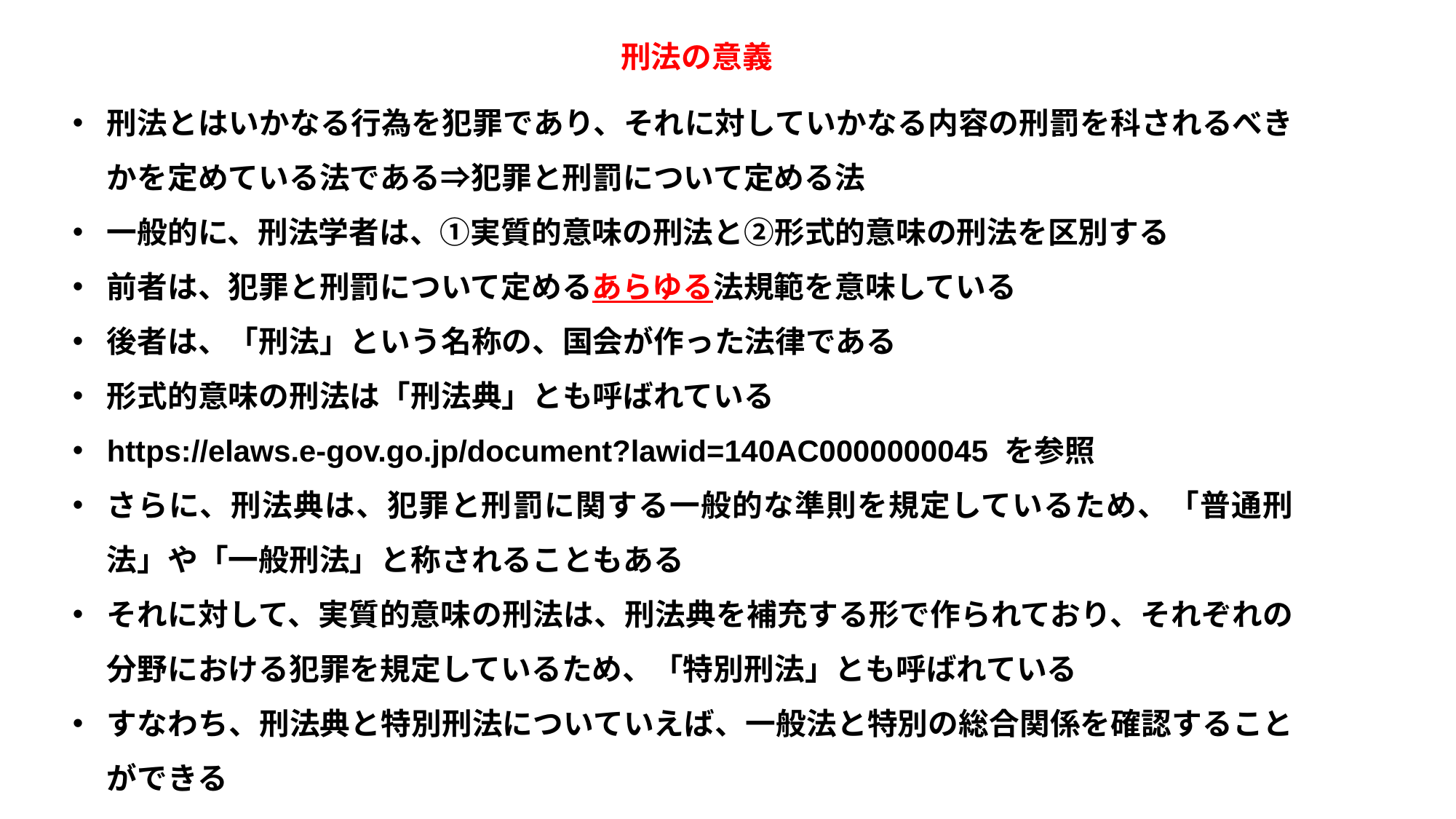

刑法の意義
刑法とはいかなる行為を犯罪であり、それに対していかなる内容の刑罰を科されるべきかを定めている法である⇒犯罪と刑罰について定める法
一般的に、刑法学者は、①実質的意味の刑法と②形式的意味の刑法を区別する
前者は、犯罪と刑罰について定めるあらゆる法規範を意味している
後者は、「刑法」という名称の、国会が作った法律である
形式的意味の刑法は「刑法典」とも呼ばれている
https://elaws.e-gov.go.jp/document?lawid=140AC0000000045 を参照
さらに、刑法典は、犯罪と刑罰に関する一般的な準則を規定しているため、「普通刑法」や「一般刑法」と称されることもある
それに対して、実質的意味の刑法は、刑法典を補充する形で作られており、それぞれの分野における犯罪を規定しているため、「特別刑法」とも呼ばれている
すなわち、刑法典と特別刑法についていえば、一般法と特別の総合関係を確認することができる